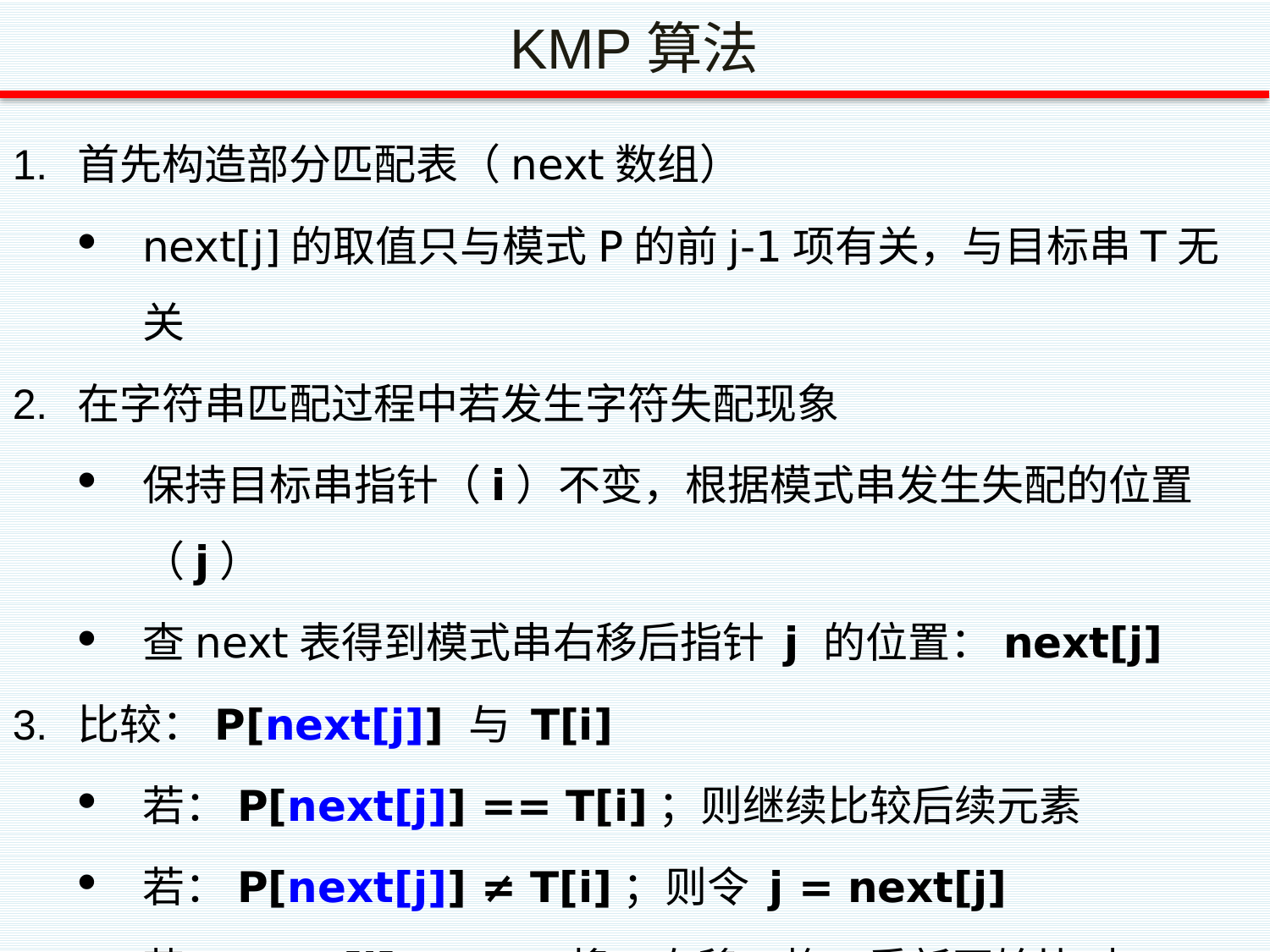

KMP算法
首先构造部分匹配表（next数组）
next[j]的取值只与模式P的前j-1项有关，与目标串T无关
在字符串匹配过程中若发生字符失配现象
保持目标串指针（i）不变，根据模式串发生失配的位置（j）
查next表得到模式串右移后指针 j 的位置：next[j]
比较：P[next[j]] 与 T[i]
若：P[next[j]] == T[i]；则继续比较后续元素
若：P[next[j]] ≠ T[i]；则令 j = next[j]
若：next[j]==-1；将P右移一格，重新开始比对
重复以上步骤直至匹配成功或达到目标串的结尾